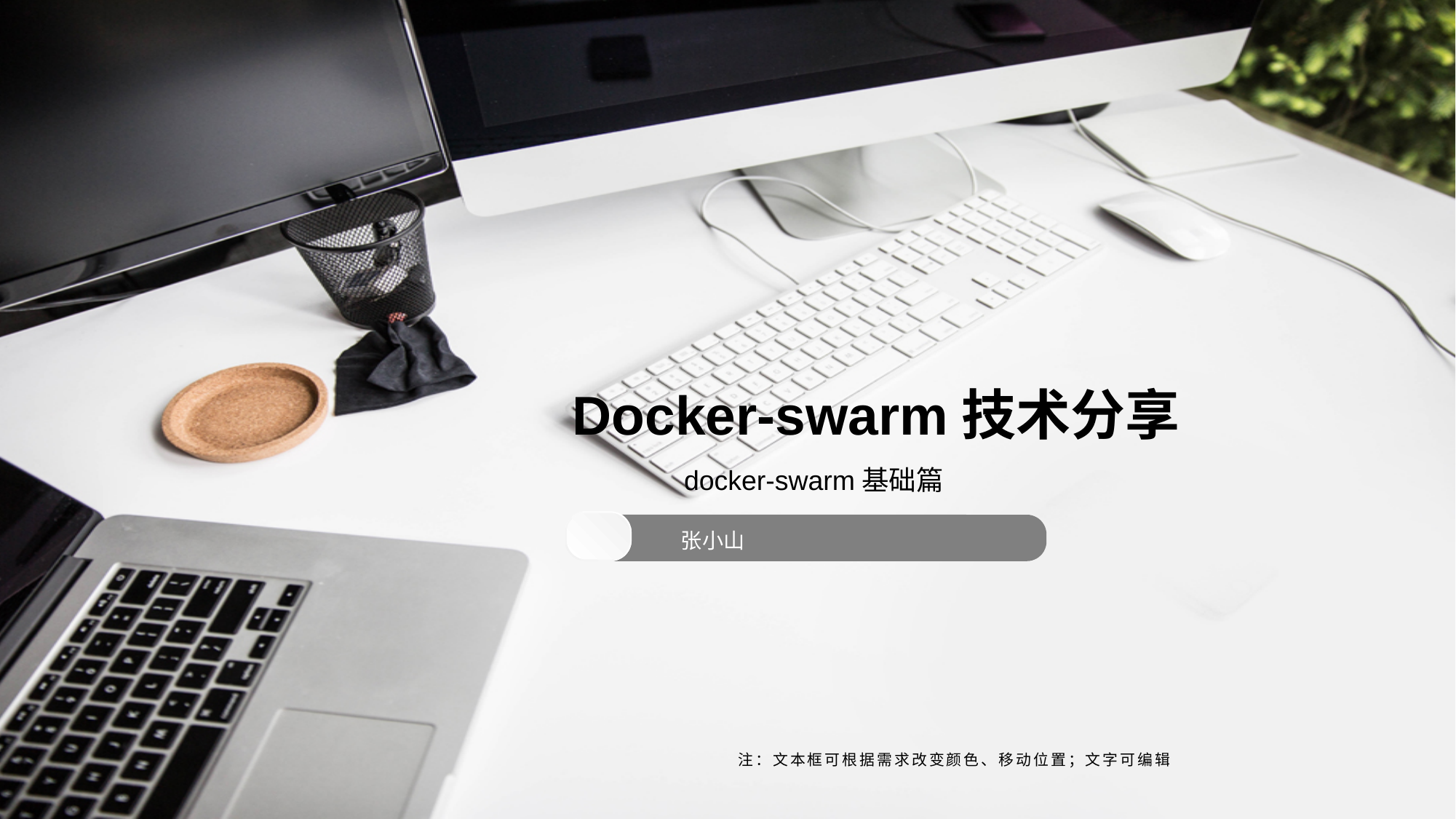

Docker-swarm技术分享
docker-swarm基础篇

张小山

注：文本框可根据需求改变颜色、移动位置；文字可编辑